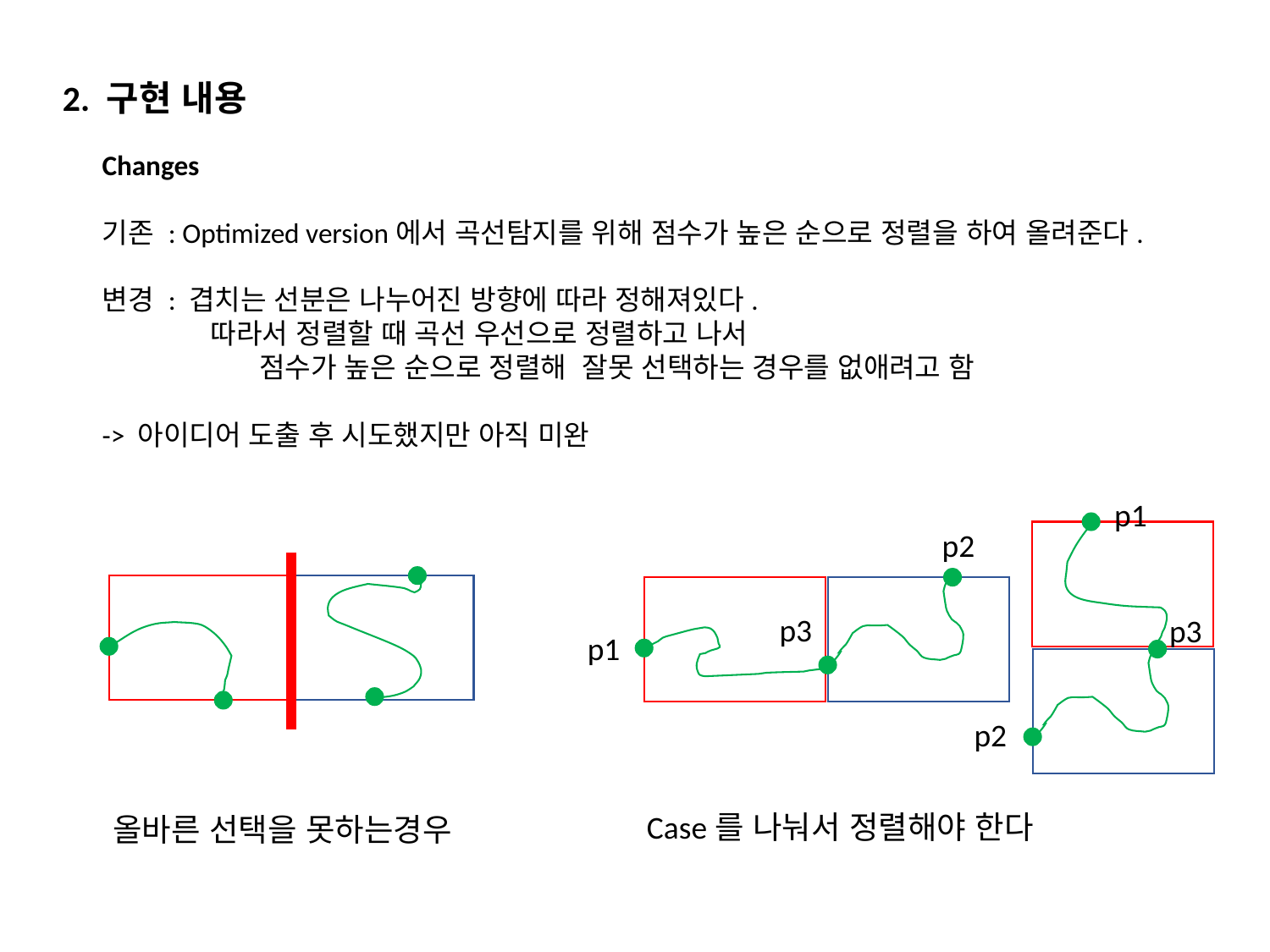

2. 구현 내용
Changes

기존 : Optimized version에서 곡선탐지를 위해 점수가 높은 순으로 정렬을 하여 올려준다.

변경 : 겹치는 선분은 나누어진 방향에 따라 정해져있다.
             따라서 정렬할 때 곡선 우선으로 정렬하고 나서
	   점수가 높은 순으로 정렬해  잘못 선택하는 경우를 없애려고 함

-> 아이디어 도출 후 시도했지만 아직 미완
p1

p2

p3
p3

p1

p2

Case를 나눠서 정렬해야 한다
올바른 선택을 못하는경우